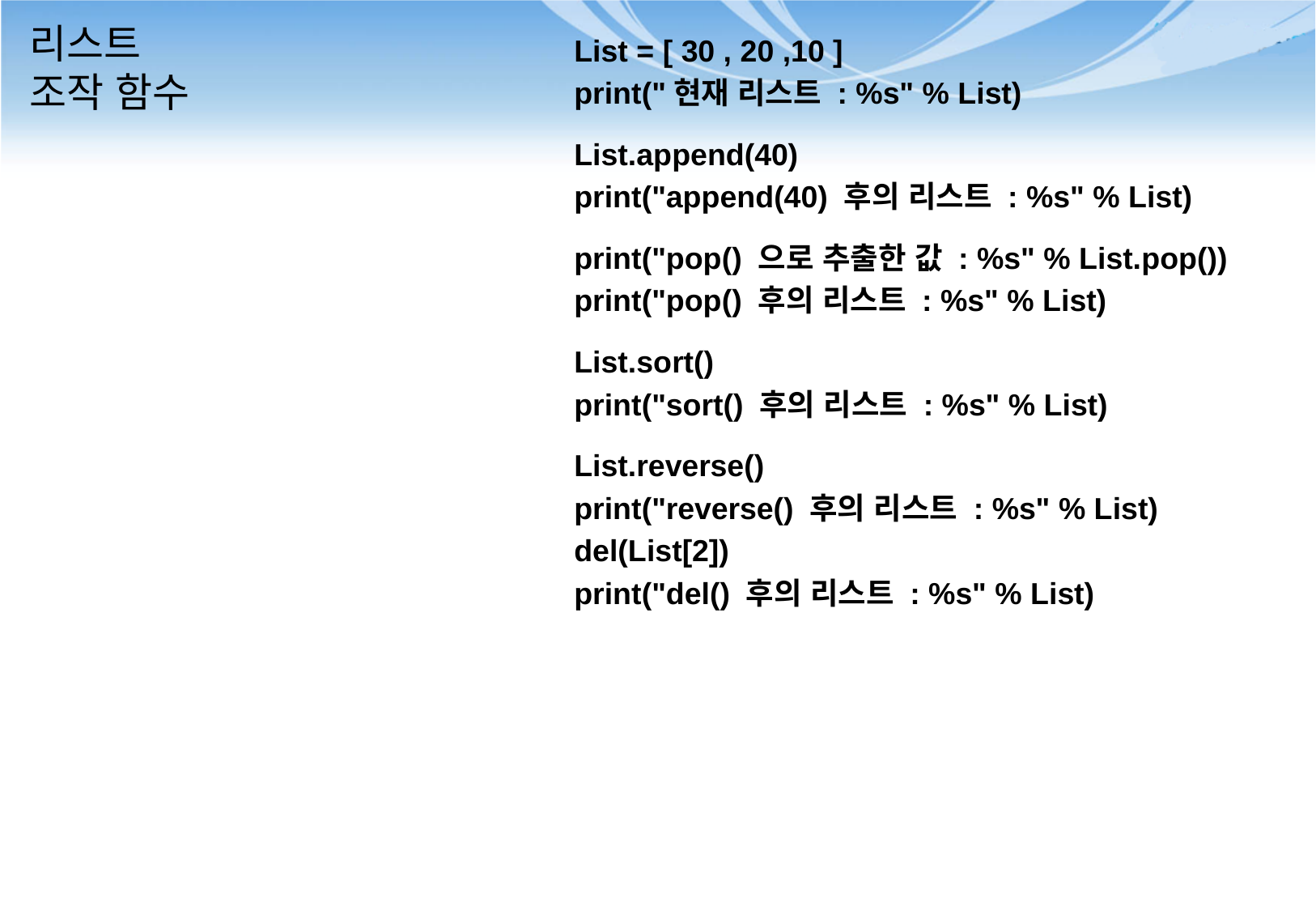

List = [ 30 , 20 ,10 ]
print("현재 리스트 : %s" % List)

List.append(40)
print("append(40) 후의 리스트 : %s" % List)

print("pop() 으로 추출한 값 : %s" % List.pop())
print("pop() 후의 리스트 : %s" % List)

List.sort()
print("sort() 후의 리스트 : %s" % List)

List.reverse()
print("reverse() 후의 리스트 : %s" % List)
del(List[2])
print("del() 후의 리스트 : %s" % List)
# 리스트 조작 함수